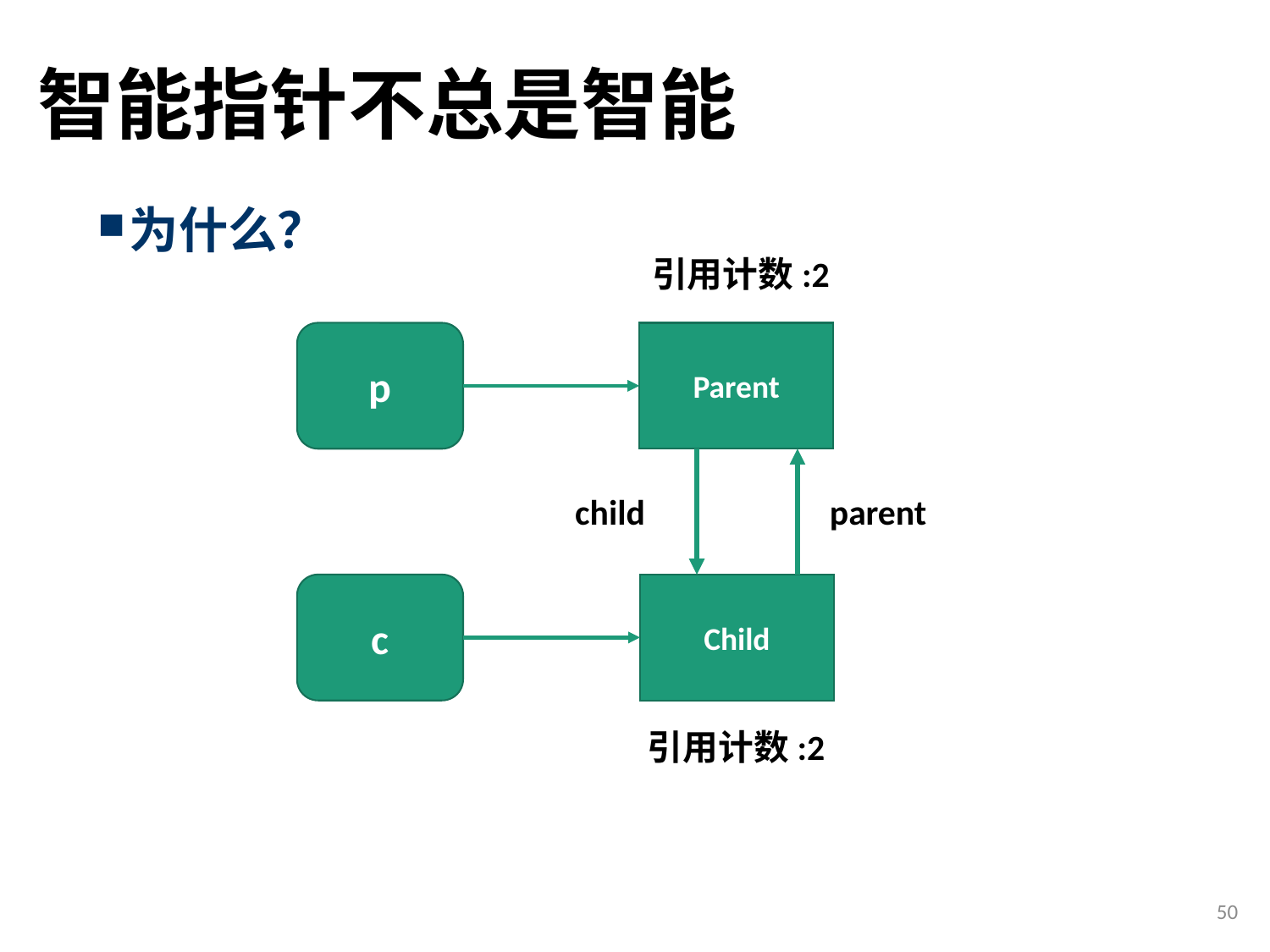

# 智能指针不总是智能
为什么？
引用计数:2
p
Parent
child
parent
Child
c
引用计数:2
50